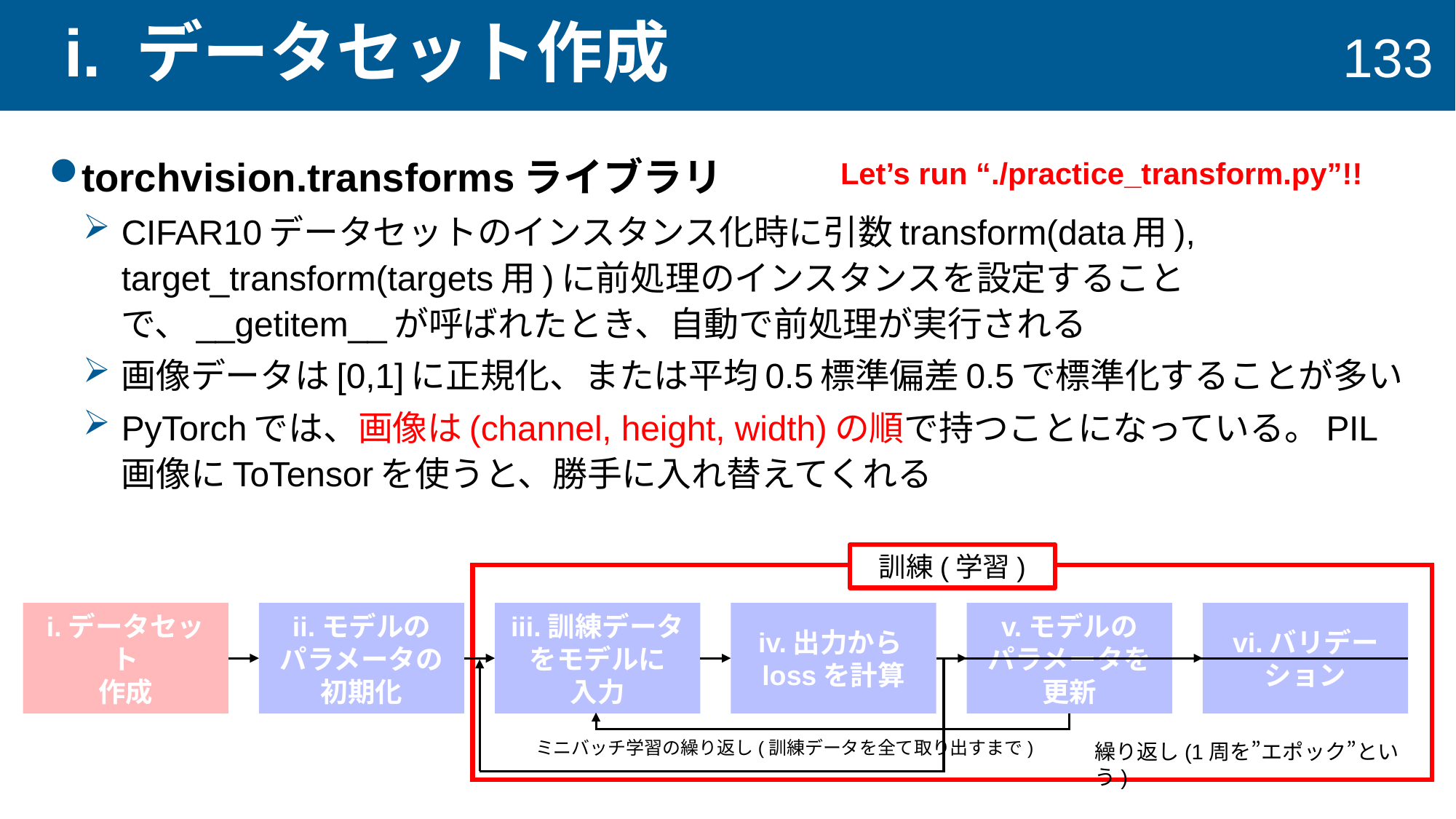

# i. データセット作成
133
torchvision.transformsライブラリ
CIFAR10データセットのインスタンス化時に引数transform(data用), target_transform(targets用)に前処理のインスタンスを設定することで、__getitem__が呼ばれたとき、自動で前処理が実行される
画像データは[0,1]に正規化、または平均0.5標準偏差0.5で標準化することが多い
PyTorchでは、画像は(channel, height, width)の順で持つことになっている。PIL画像にToTensorを使うと、勝手に入れ替えてくれる
Let’s run “./practice_transform.py”!!
訓練(学習)

vi.バリデーション
iv.出力からlossを計算
v.モデルの
パラメータを更新
i.データセット
作成
ii.モデルの
パラメータの
初期化
iii.訓練データ
をモデルに
入力
繰り返し(1周を”エポック”という)
ミニバッチ学習の繰り返し(訓練データを全て取り出すまで)